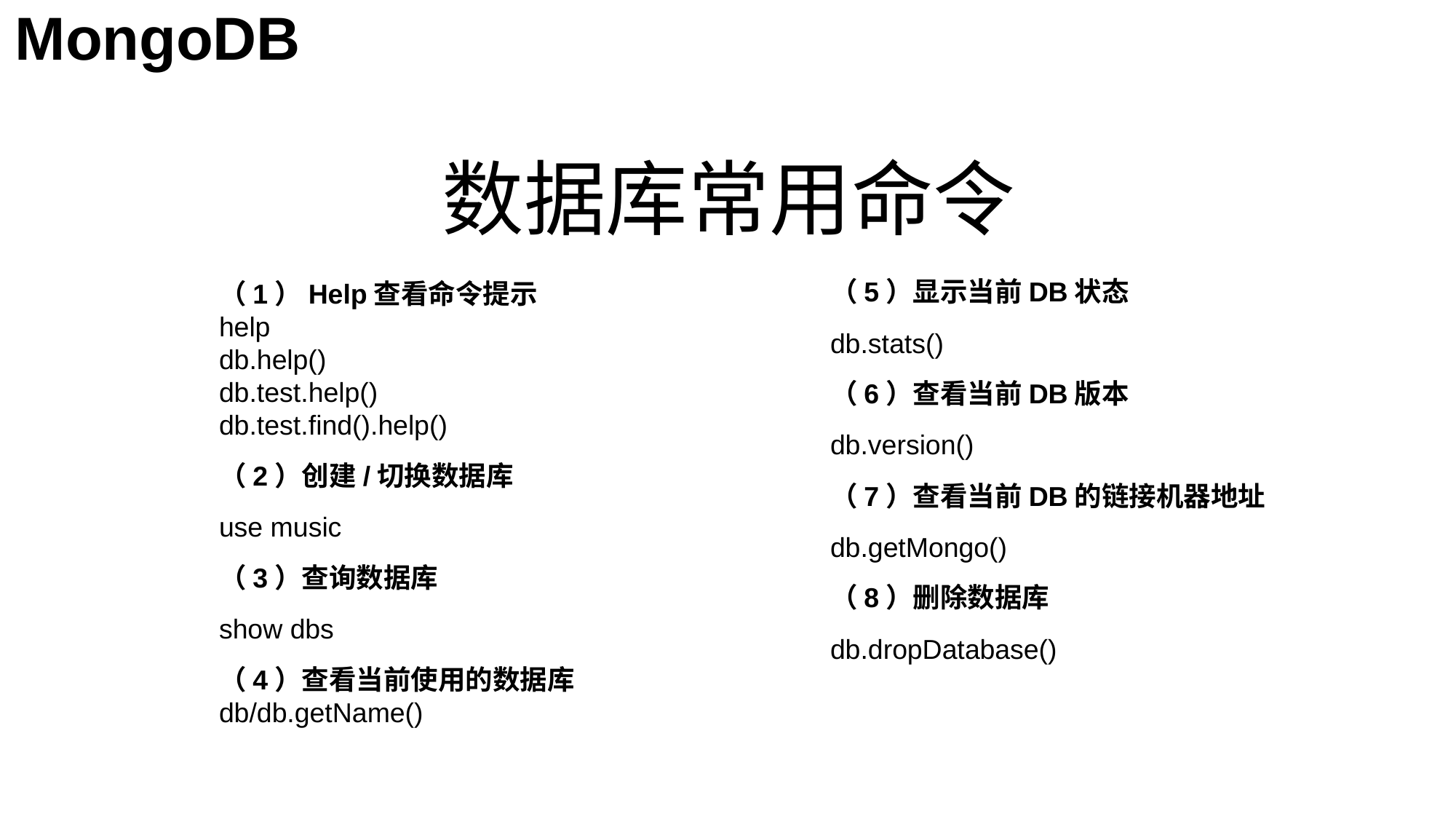

# MongoDB
数据库常用命令
（5）显示当前DB状态
db.stats()
（6）查看当前DB版本
db.version()
（7）查看当前DB的链接机器地址
db.getMongo()
（8）删除数据库
db.dropDatabase()
（1）Help查看命令提示
help
db.help()
db.test.help()
db.test.find().help()
（2）创建/切换数据库
use music
（3）查询数据库
show dbs
（4）查看当前使用的数据库db/db.getName()